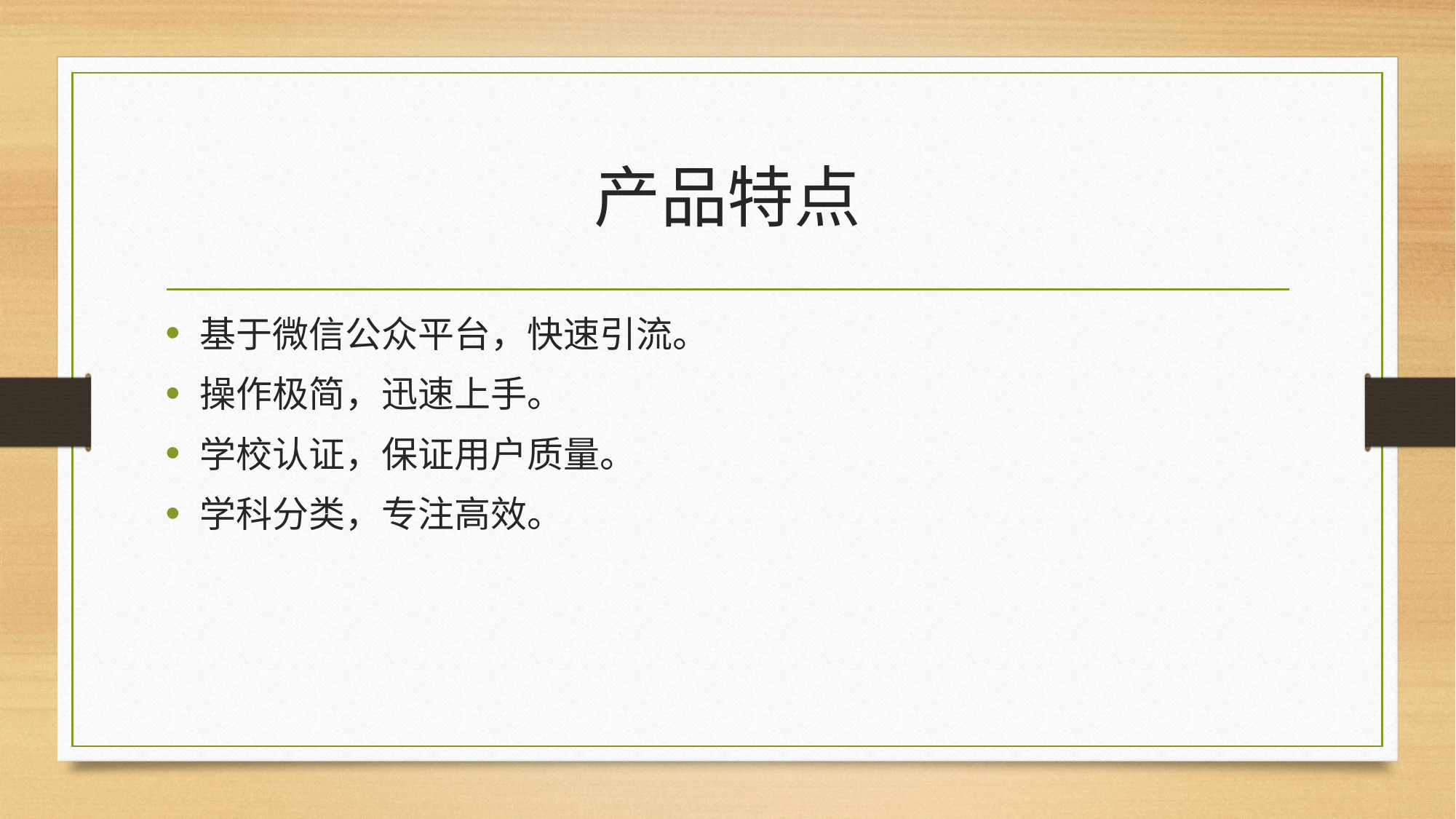

# 产品特点
基于微信公众平台，快速引流。
操作极简，迅速上手。
学校认证，保证用户质量。
学科分类，专注高效。